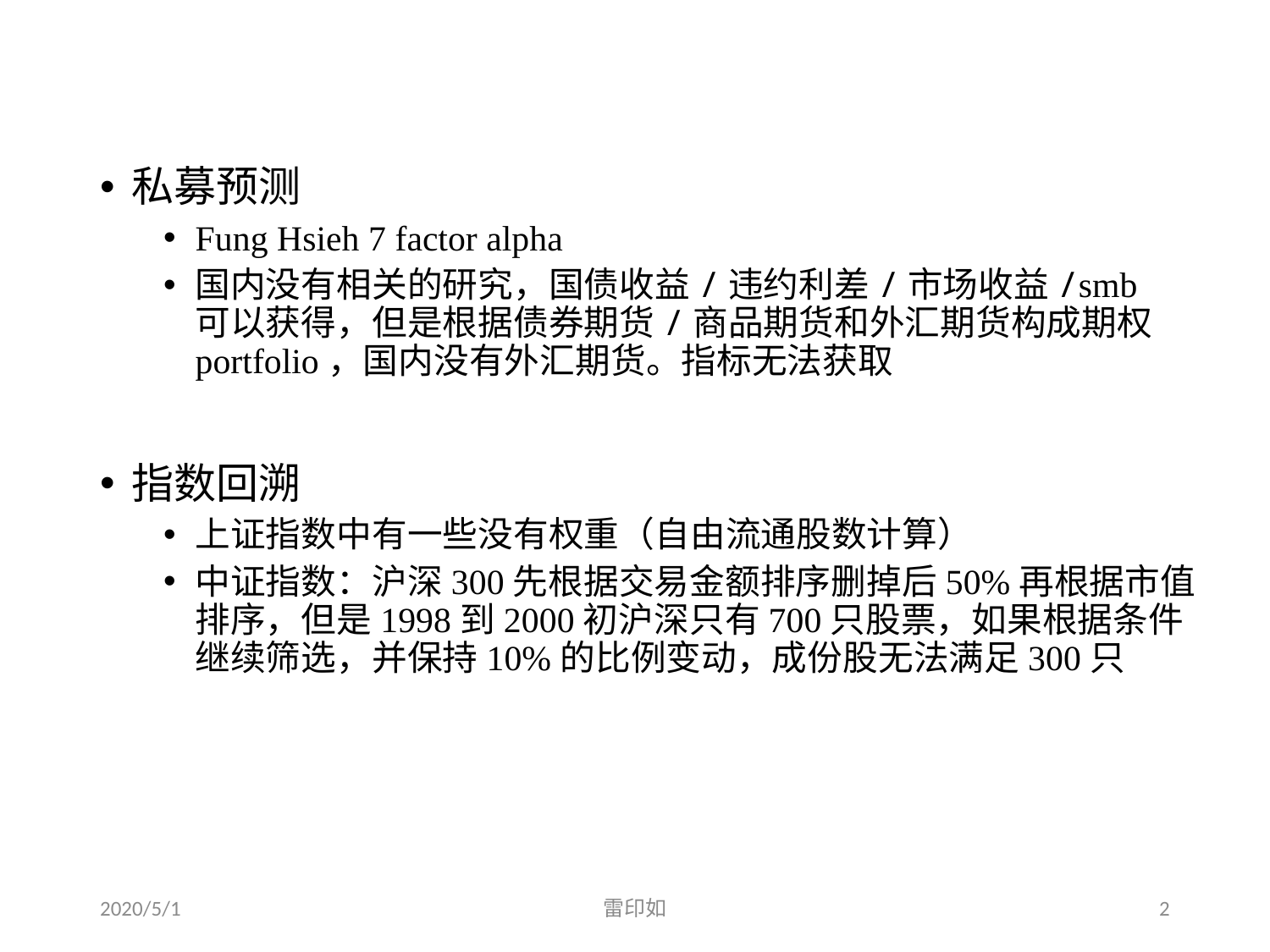

私募预测
Fung Hsieh 7 factor alpha
国内没有相关的研究，国债收益/违约利差/市场收益/smb 可以获得，但是根据债券期货/商品期货和外汇期货构成期权portfolio，国内没有外汇期货。指标无法获取

指数回溯
上证指数中有一些没有权重（自由流通股数计算）
中证指数：沪深300先根据交易金额排序删掉后50%再根据市值排序，但是1998到2000初沪深只有700只股票，如果根据条件继续筛选，并保持10%的比例变动，成份股无法满足300只
2020/5/1
雷印如
2